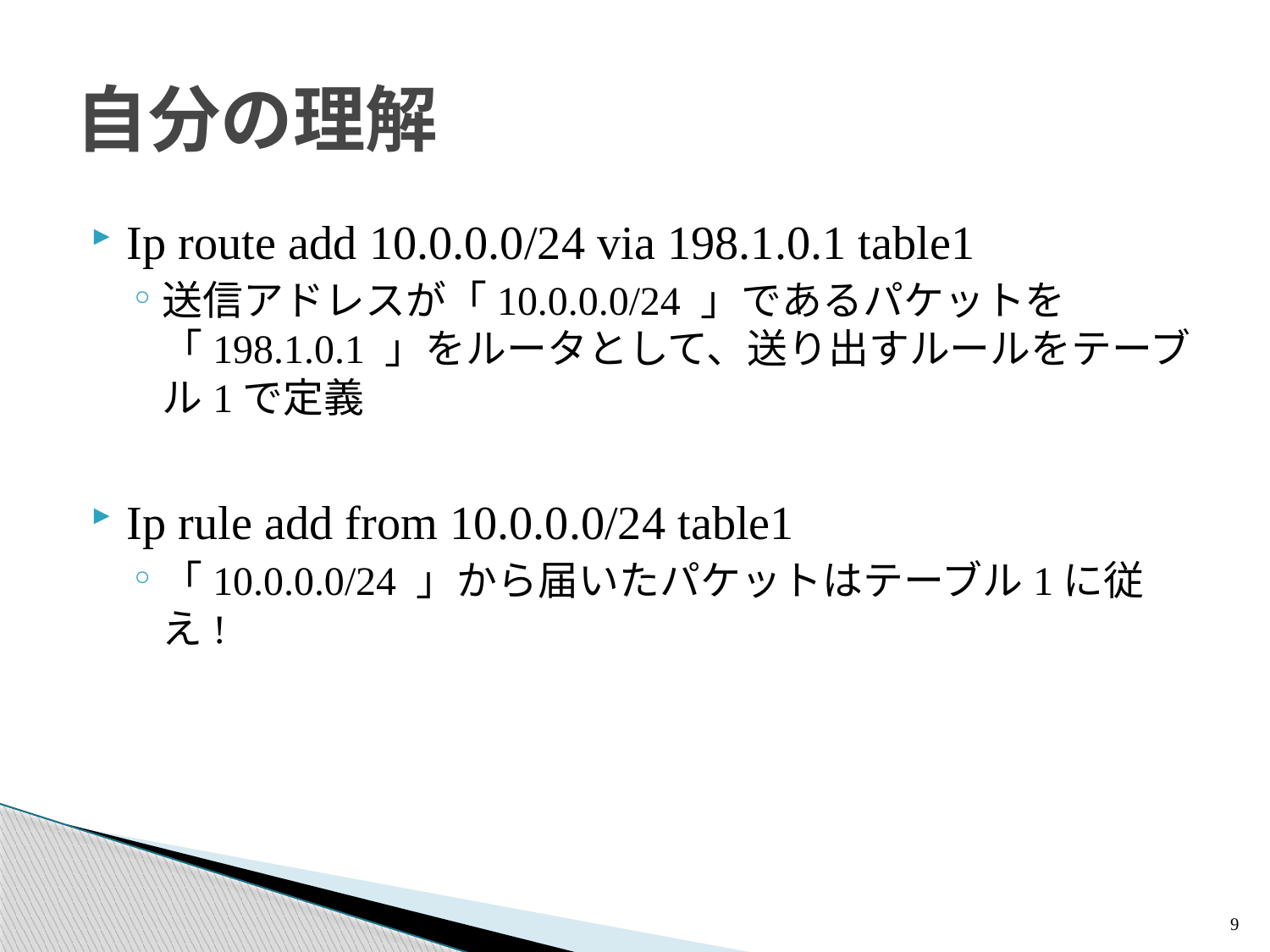

# 自分の理解
Ip route add 10.0.0.0/24 via 198.1.0.1 table1
送信アドレスが「10.0.0.0/24 」であるパケットを「198.1.0.1 」をルータとして、送り出すルールをテーブル1で定義

Ip rule add from 10.0.0.0/24 table1
「10.0.0.0/24 」から届いたパケットはテーブル1に従え!
9